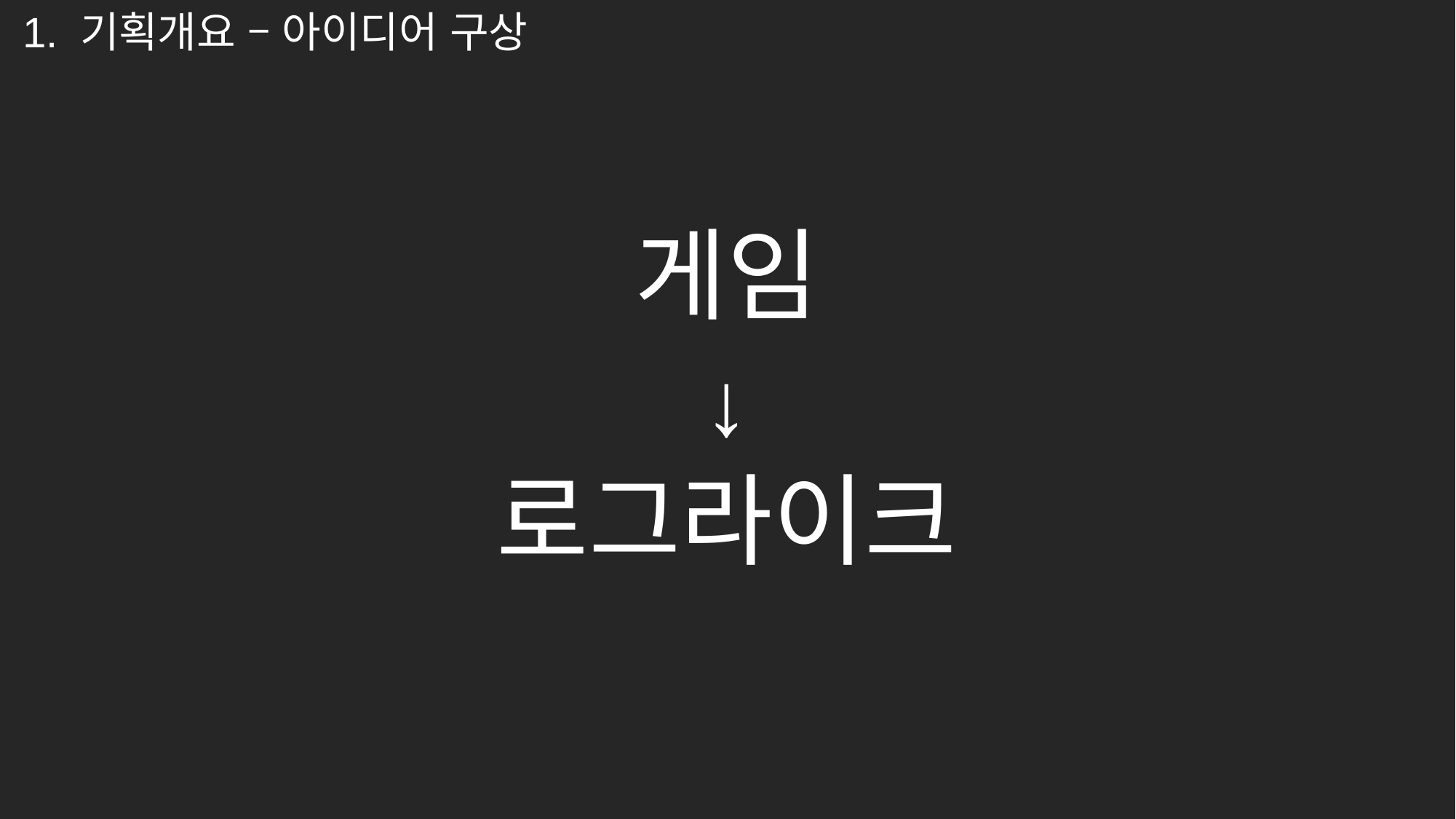

1. 기획개요 – 아이디어 구상
게임
↓
로그라이크